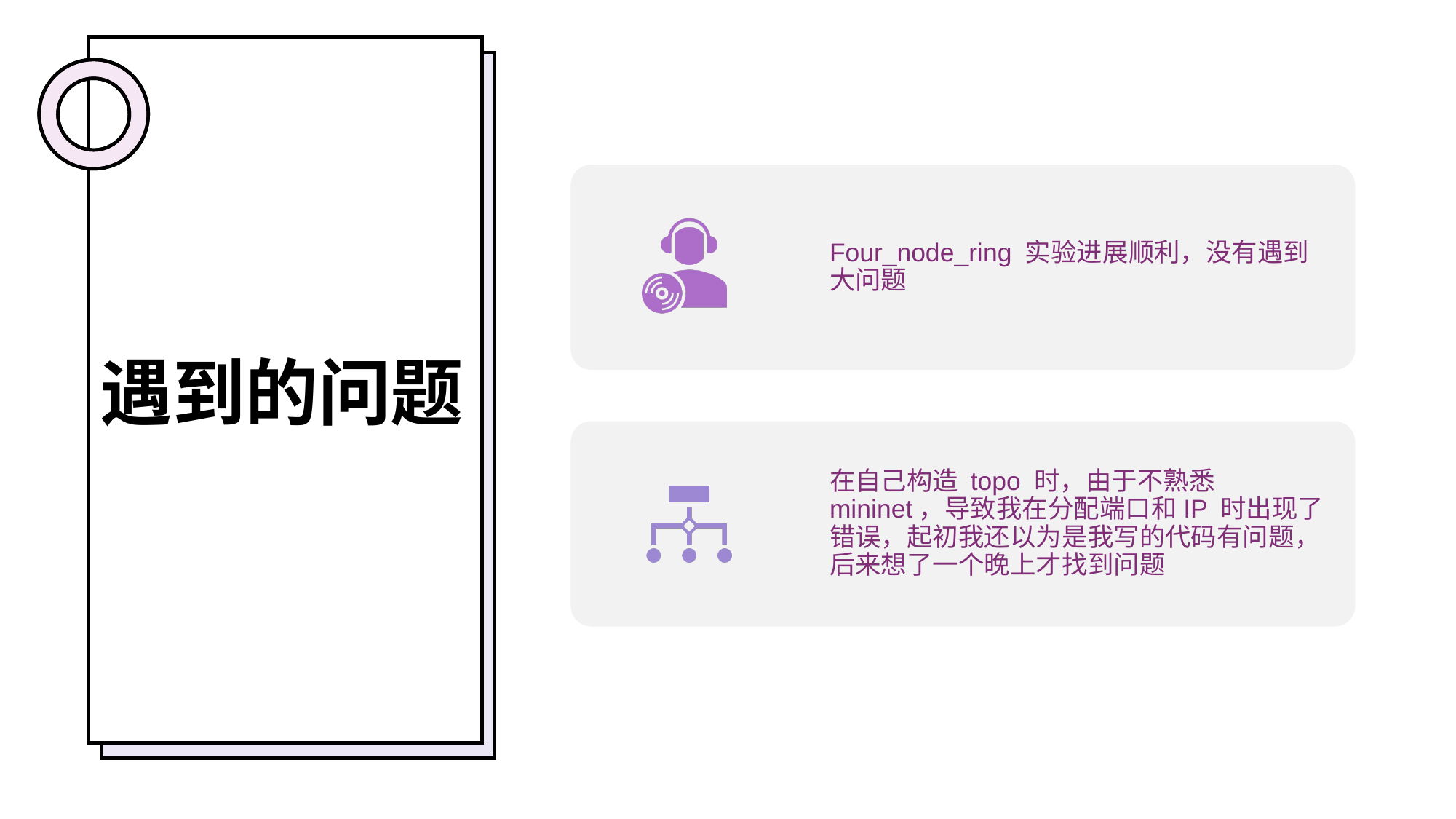

Four_node_ring 实验进展顺利，没有遇到大问题
在自己构造 topo 时，由于不熟悉 mininet，导致我在分配端口和IP 时出现了错误，起初我还以为是我写的代码有问题，后来想了一个晚上才找到问题

# 遇到的问题